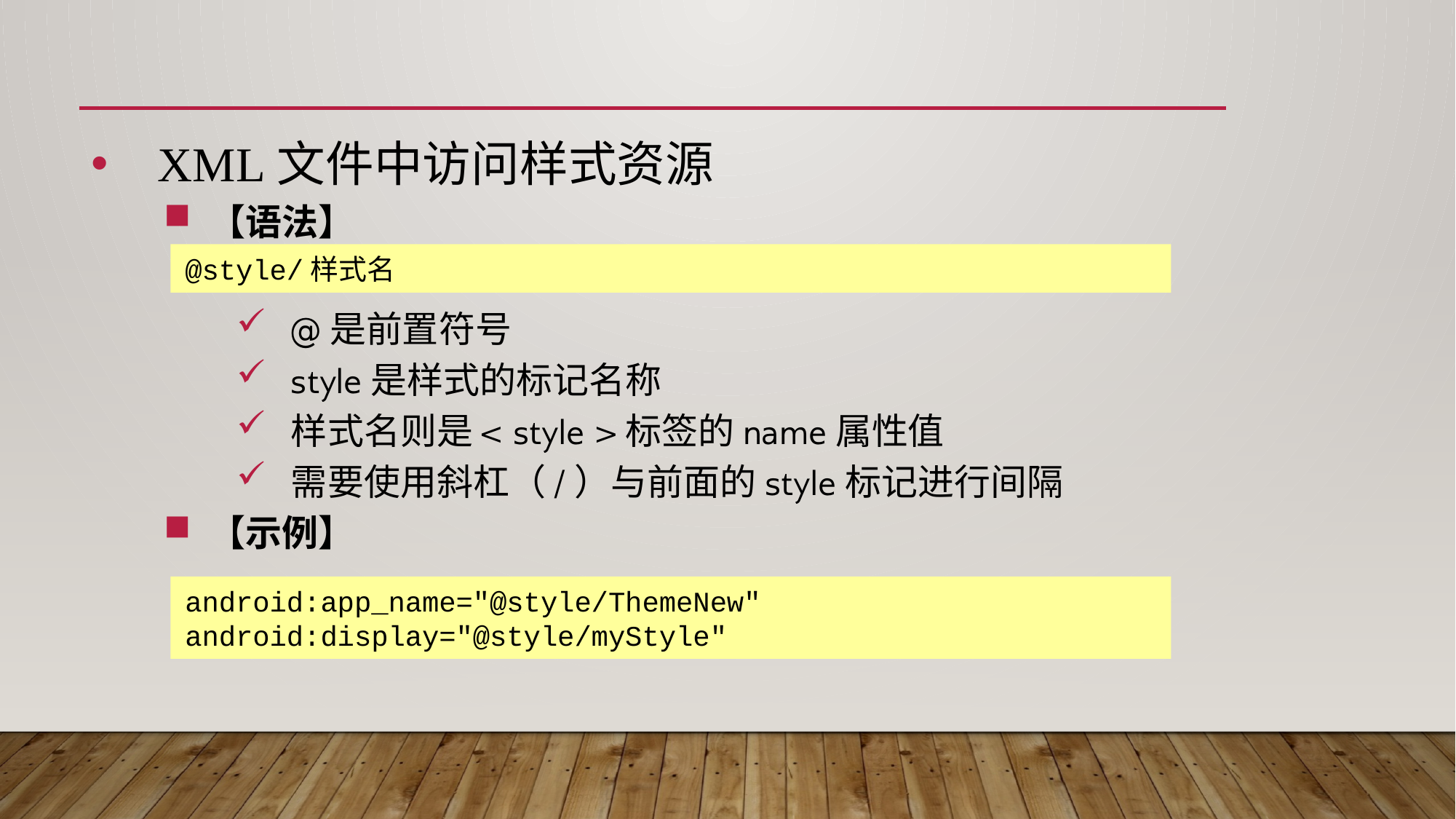

XML文件中访问样式资源
【语法】

@是前置符号
style是样式的标记名称
样式名则是< style >标签的name属性值
需要使用斜杠（/）与前面的style标记进行间隔
【示例】

@style/样式名
android:app_name="@style/ThemeNew"
android:display="@style/myStyle"